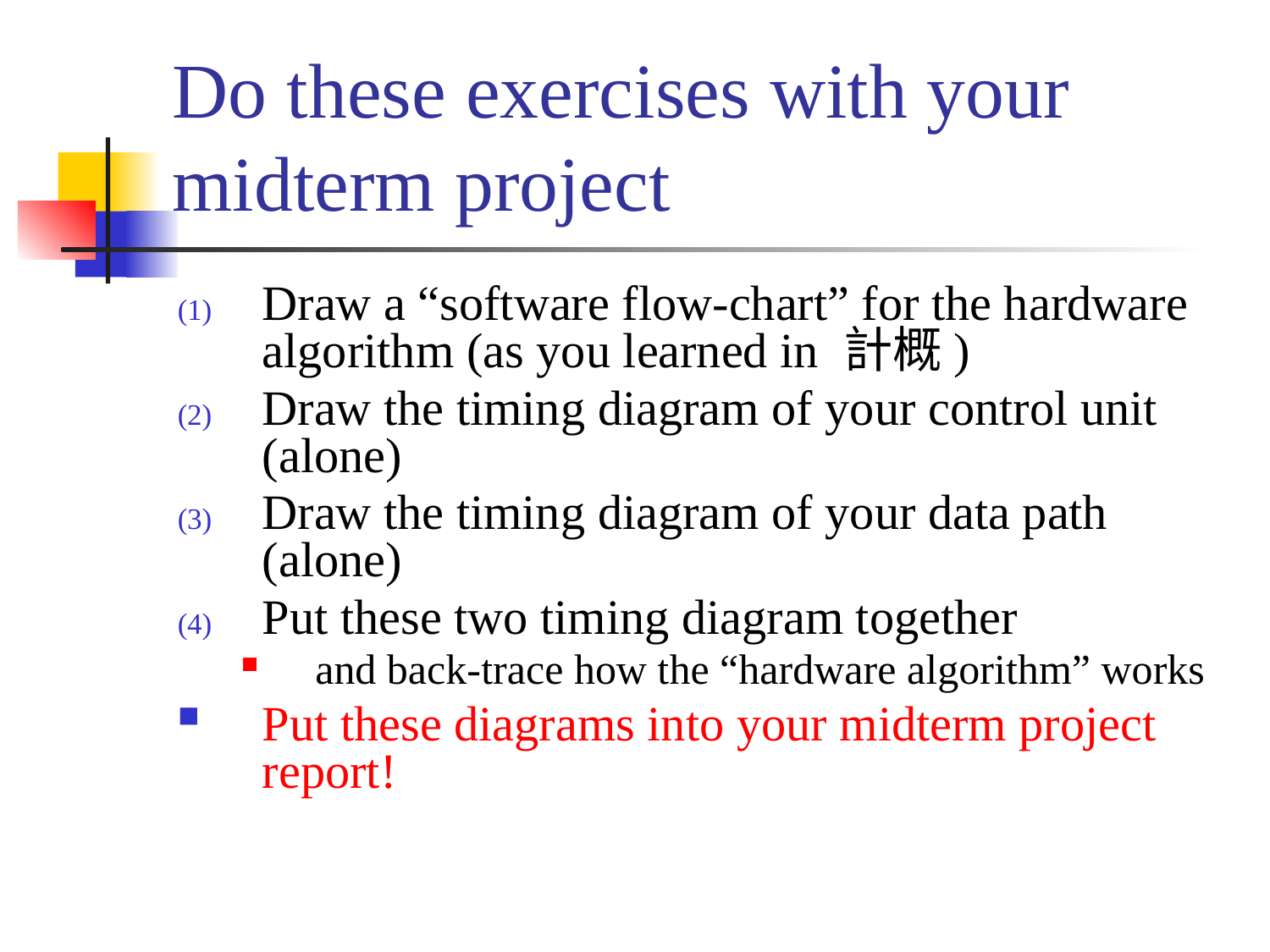

# Do these exercises with your midterm project
Draw a “software flow-chart” for the hardware algorithm (as you learned in 計概)
Draw the timing diagram of your control unit (alone)
Draw the timing diagram of your data path (alone)
Put these two timing diagram together
and back-trace how the “hardware algorithm” works
Put these diagrams into your midterm project report!